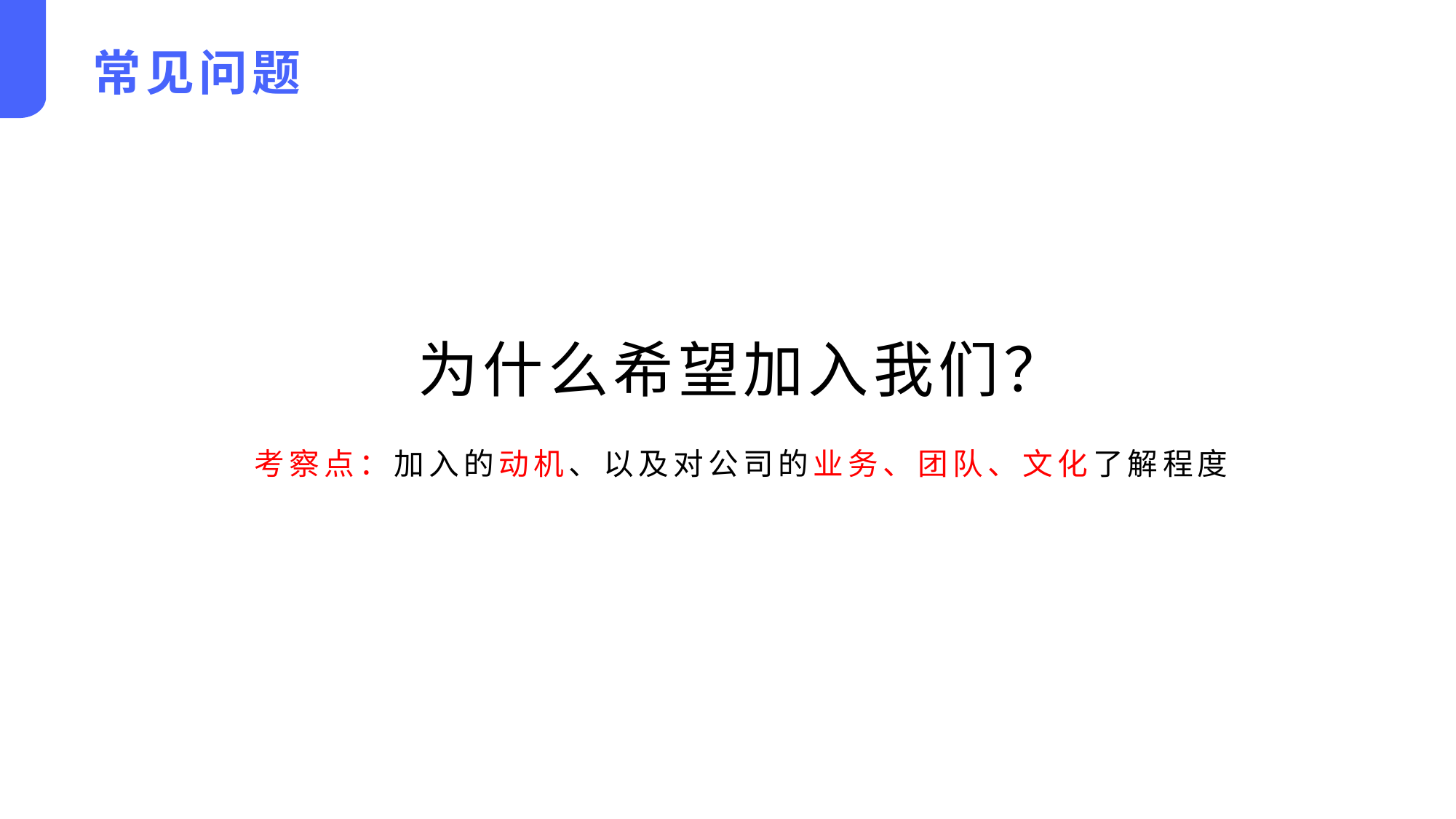

常见问题
为什么希望加入我们？
考察点：加入的动机、以及对公司的业务、团队、文化了解程度